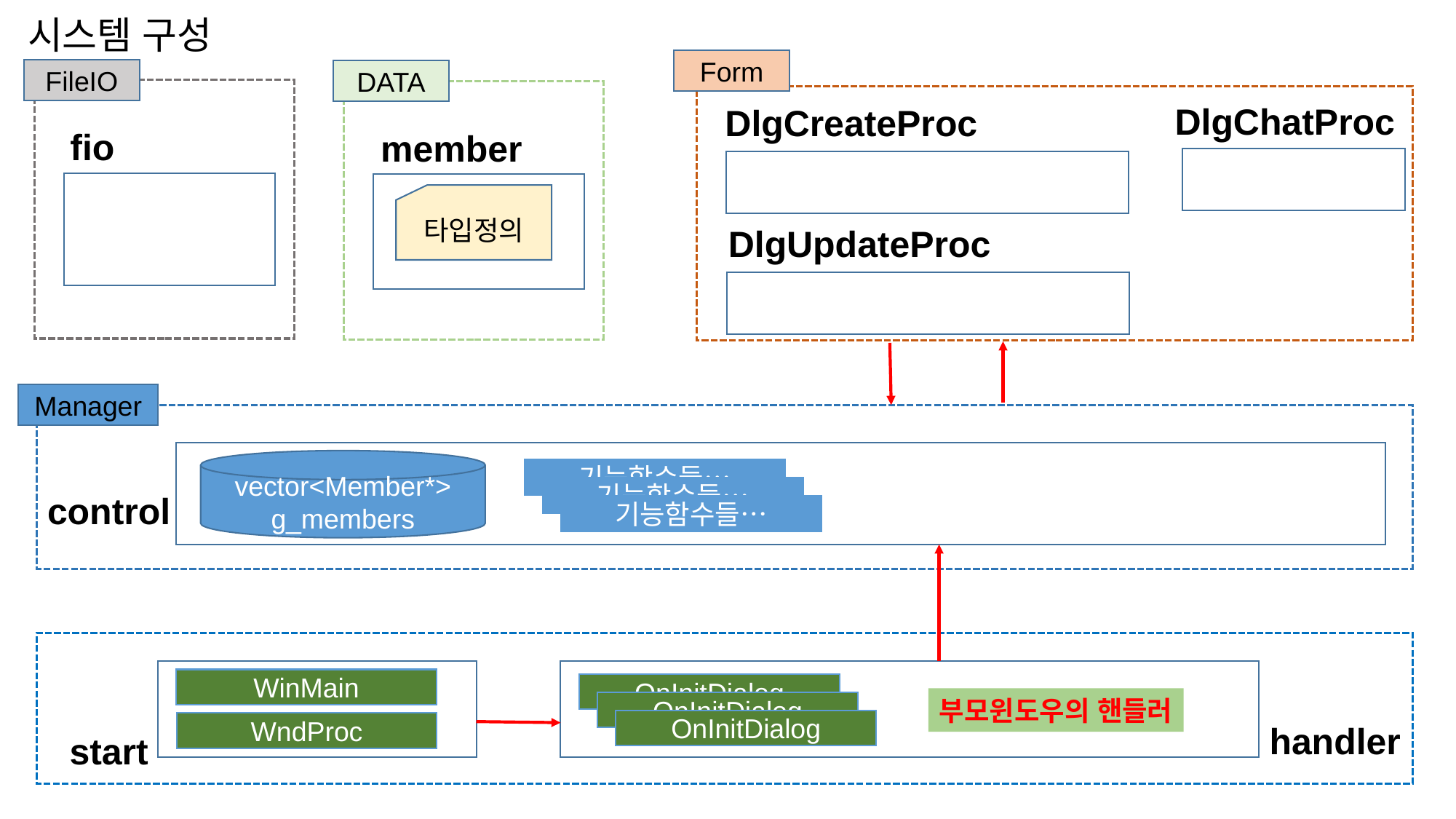

시스템 구성
Form
FileIO
DATA

DlgChatProc
DlgCreateProc
fio
member

타입정의
DlgUpdateProc

Manager

vector<Member*> g_members
기능함수들…
기능함수들…
control
기능함수들…

WinMain
OnInitDialog
부모윈도우의 핸들러
OnInitDialog
OnInitDialog
WndProc
handler
start